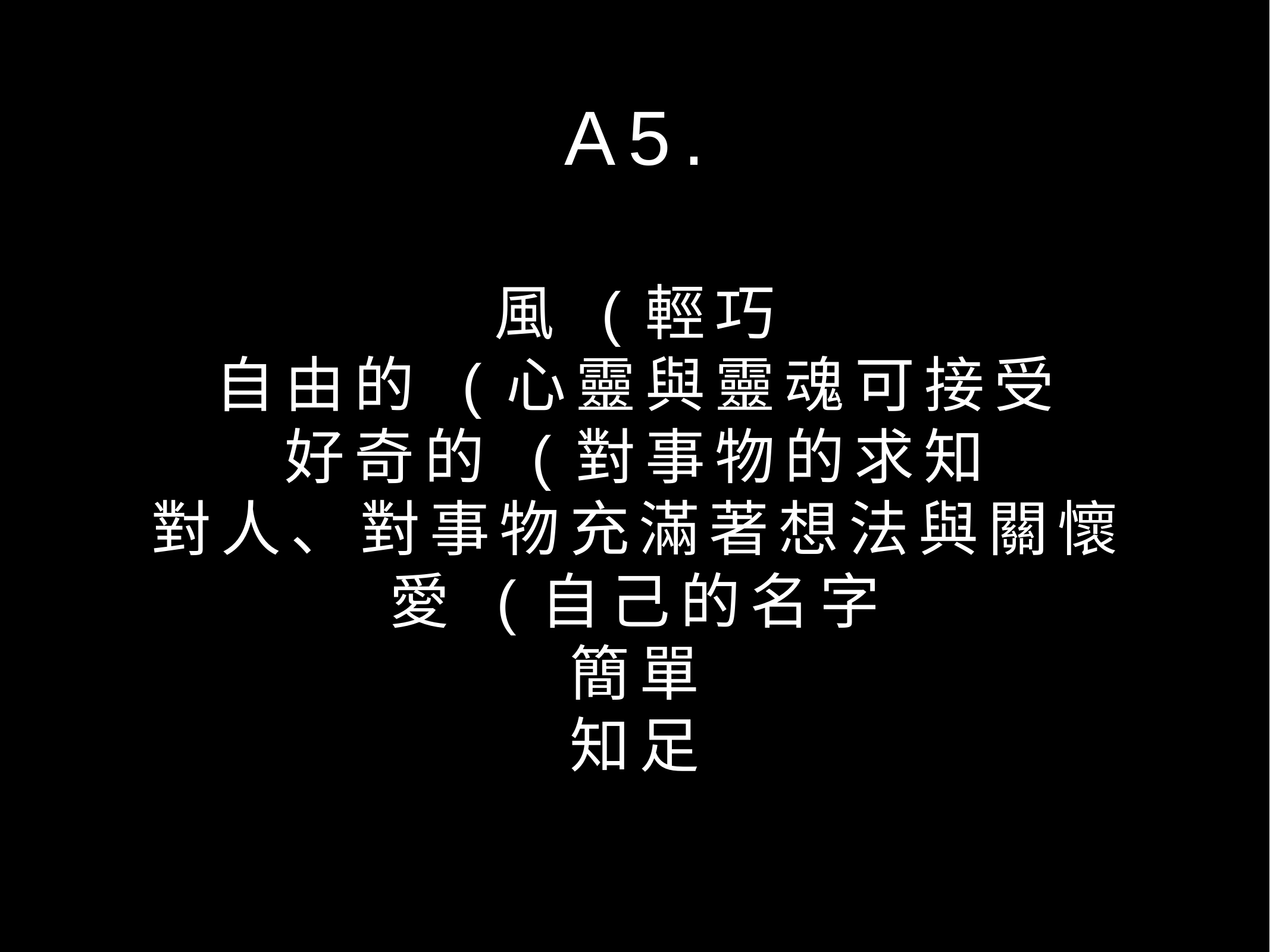

# A5.
風 (輕巧
自由的 (心靈與靈魂可接受
好奇的 (對事物的求知
對人、對事物充滿著想法與關懷
愛 (自己的名字
簡單
知足